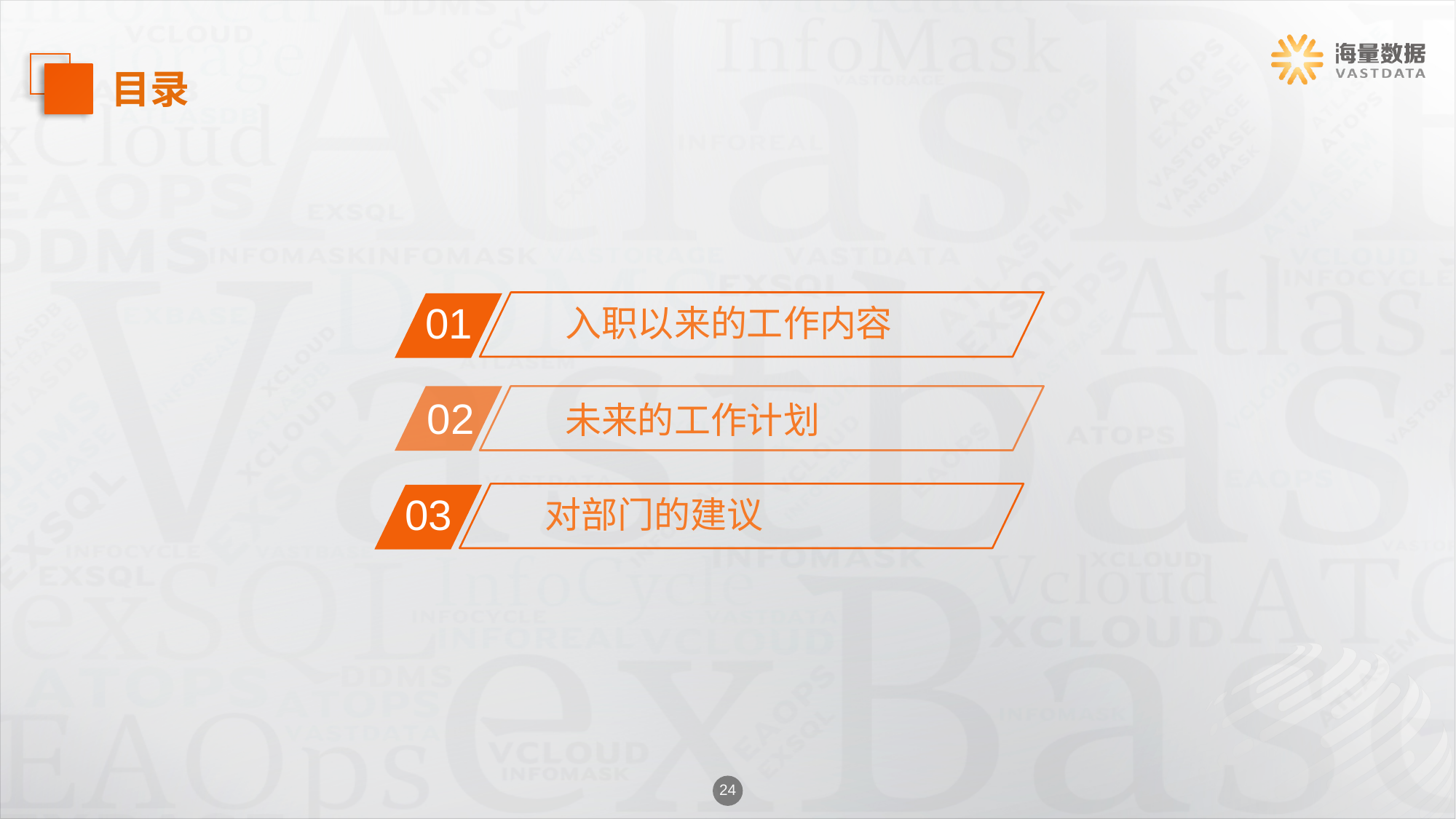

目录

01

入职以来的工作内容

02

未来的工作计划
03

对部门的建议